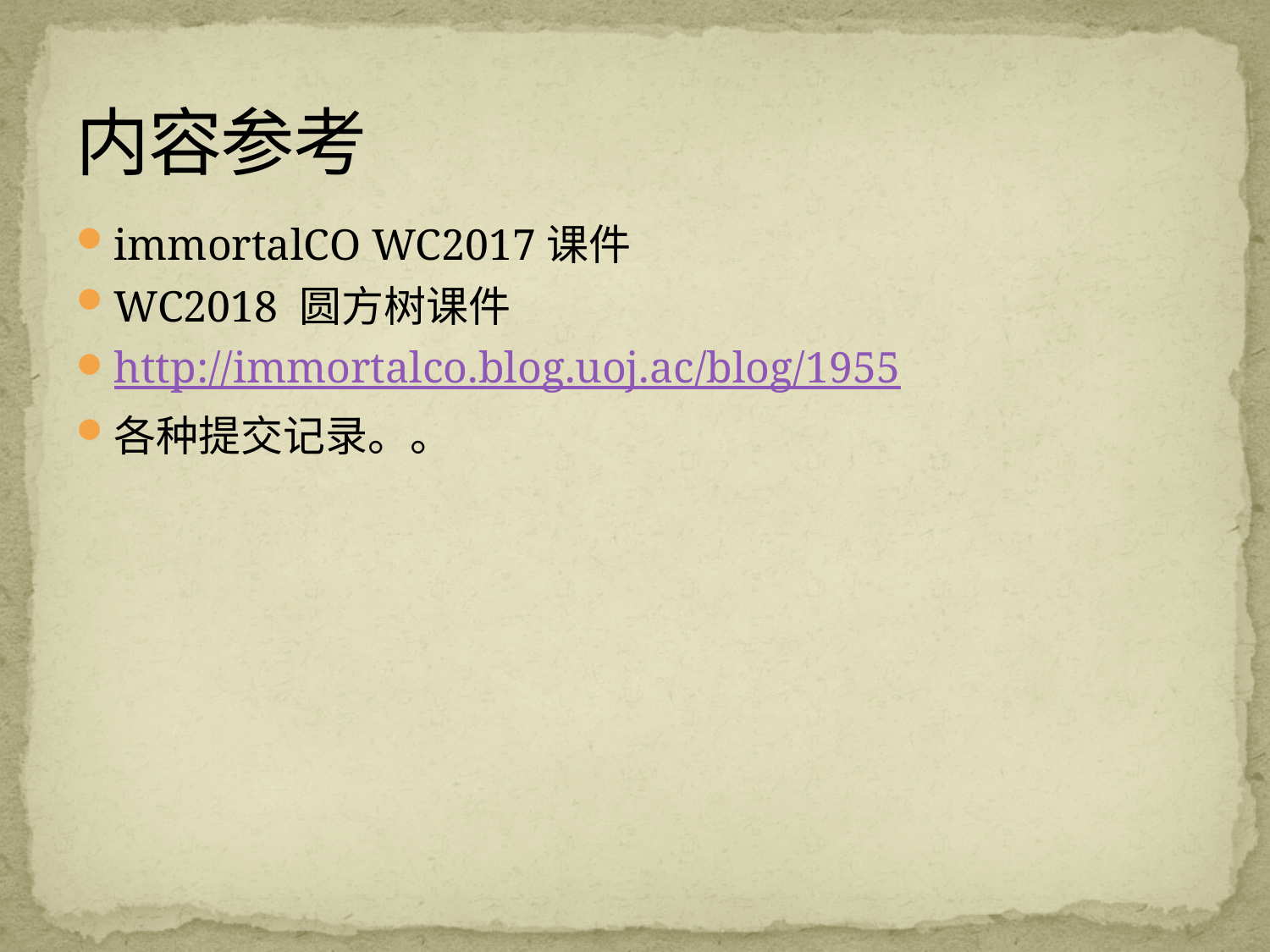

# 内容参考
immortalCO WC2017课件
WC2018 圆方树课件
http://immortalco.blog.uoj.ac/blog/1955
各种提交记录。。